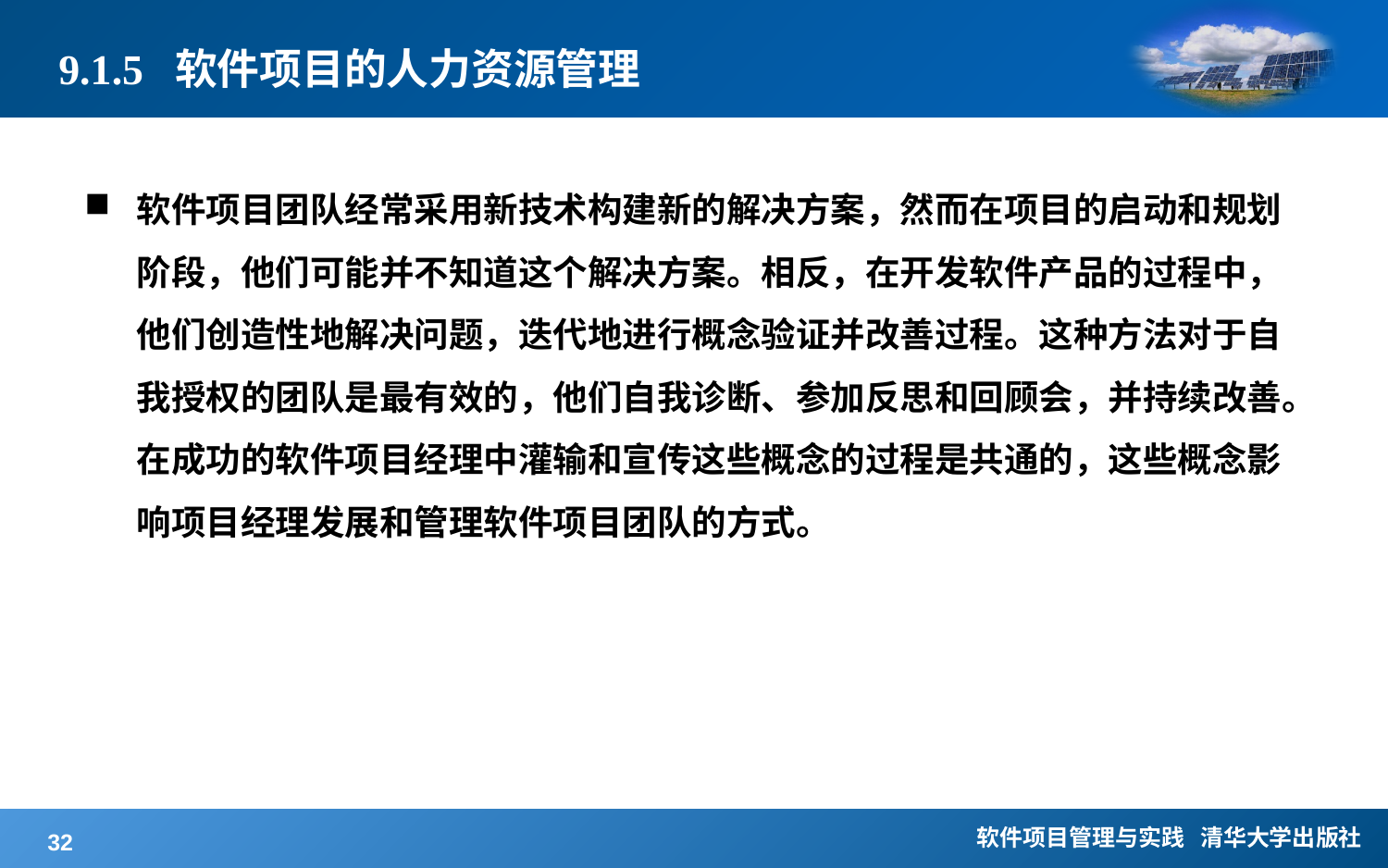

# 9.1.5  软件项目的人力资源管理
软件项目团队经常采用新技术构建新的解决方案，然而在项目的启动和规划阶段，他们可能并不知道这个解决方案。相反，在开发软件产品的过程中，他们创造性地解决问题，迭代地进行概念验证并改善过程。这种方法对于自我授权的团队是最有效的，他们自我诊断、参加反思和回顾会，并持续改善。在成功的软件项目经理中灌输和宣传这些概念的过程是共通的，这些概念影响项目经理发展和管理软件项目团队的方式。